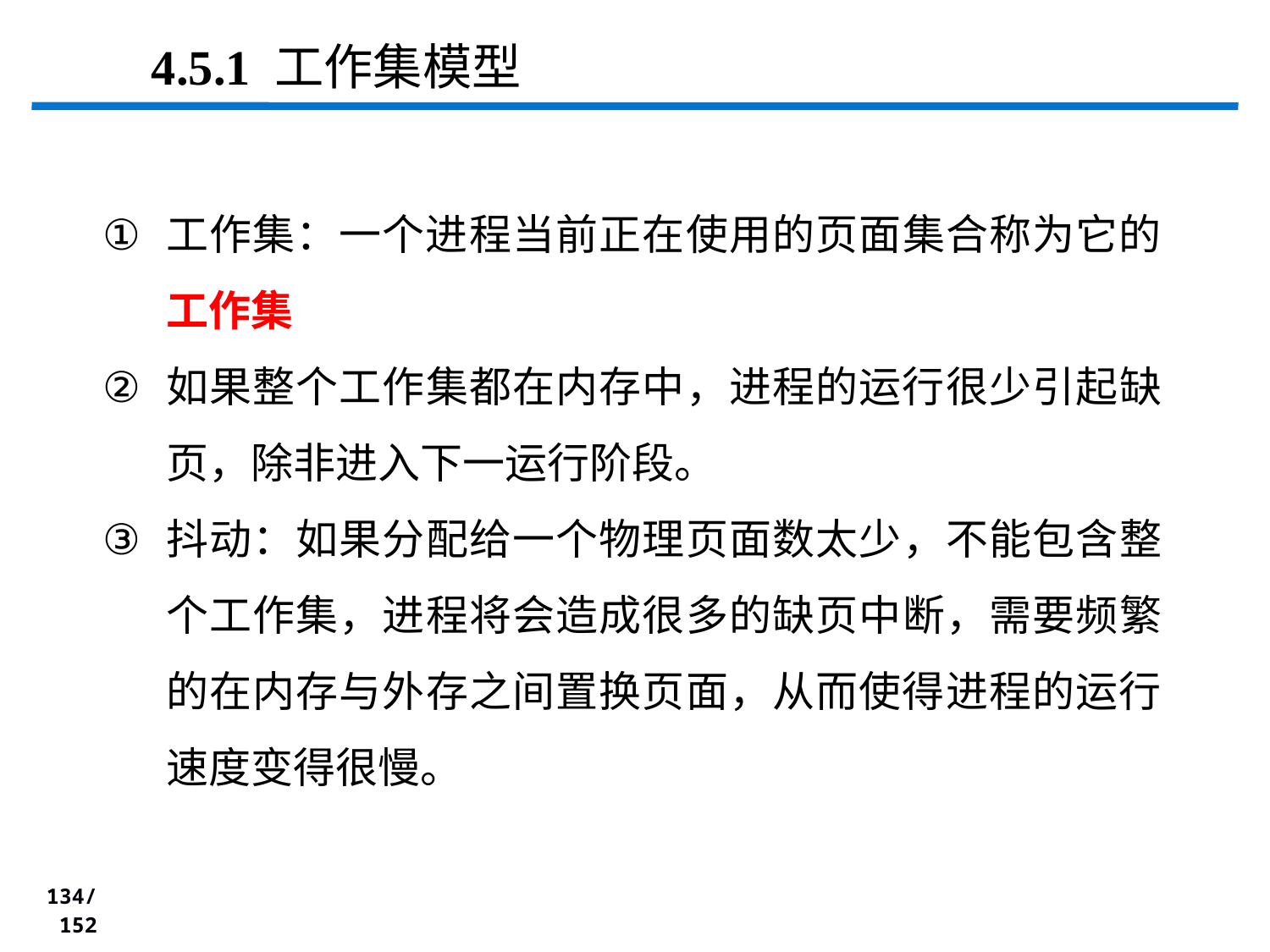

4.5.1 工作集模型
工作集：一个进程当前正在使用的页面集合称为它的工作集
如果整个工作集都在内存中，进程的运行很少引起缺页，除非进入下一运行阶段。
抖动：如果分配给一个物理页面数太少，不能包含整个工作集，进程将会造成很多的缺页中断，需要频繁的在内存与外存之间置换页面，从而使得进程的运行速度变得很慢。